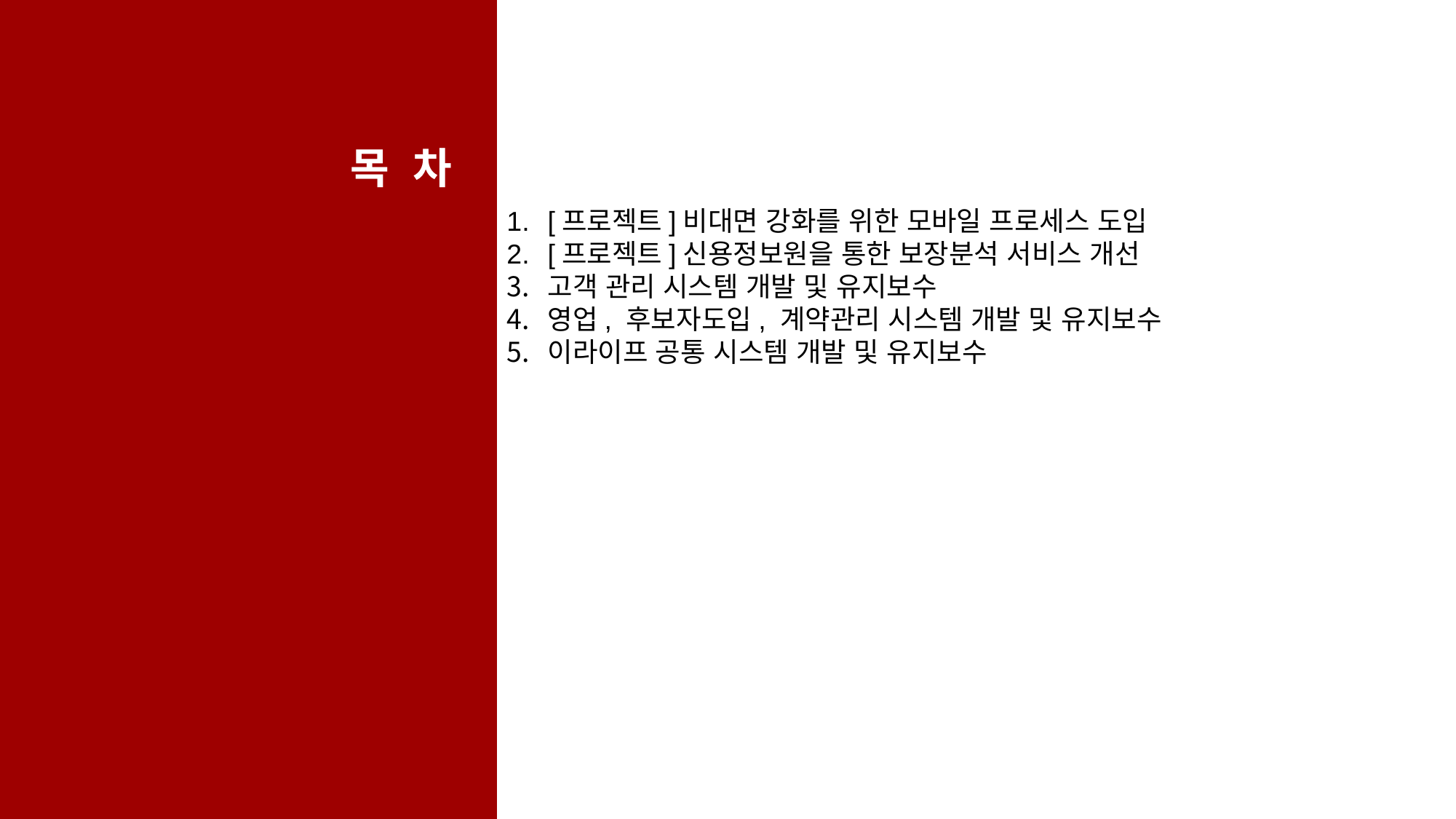

목  차
[프로젝트]비대면 강화를 위한 모바일 프로세스 도입
[프로젝트]신용정보원을 통한 보장분석 서비스 개선
고객 관리 시스템 개발 및 유지보수
영업, 후보자도입, 계약관리 시스템 개발 및 유지보수
이라이프 공통 시스템 개발 및 유지보수